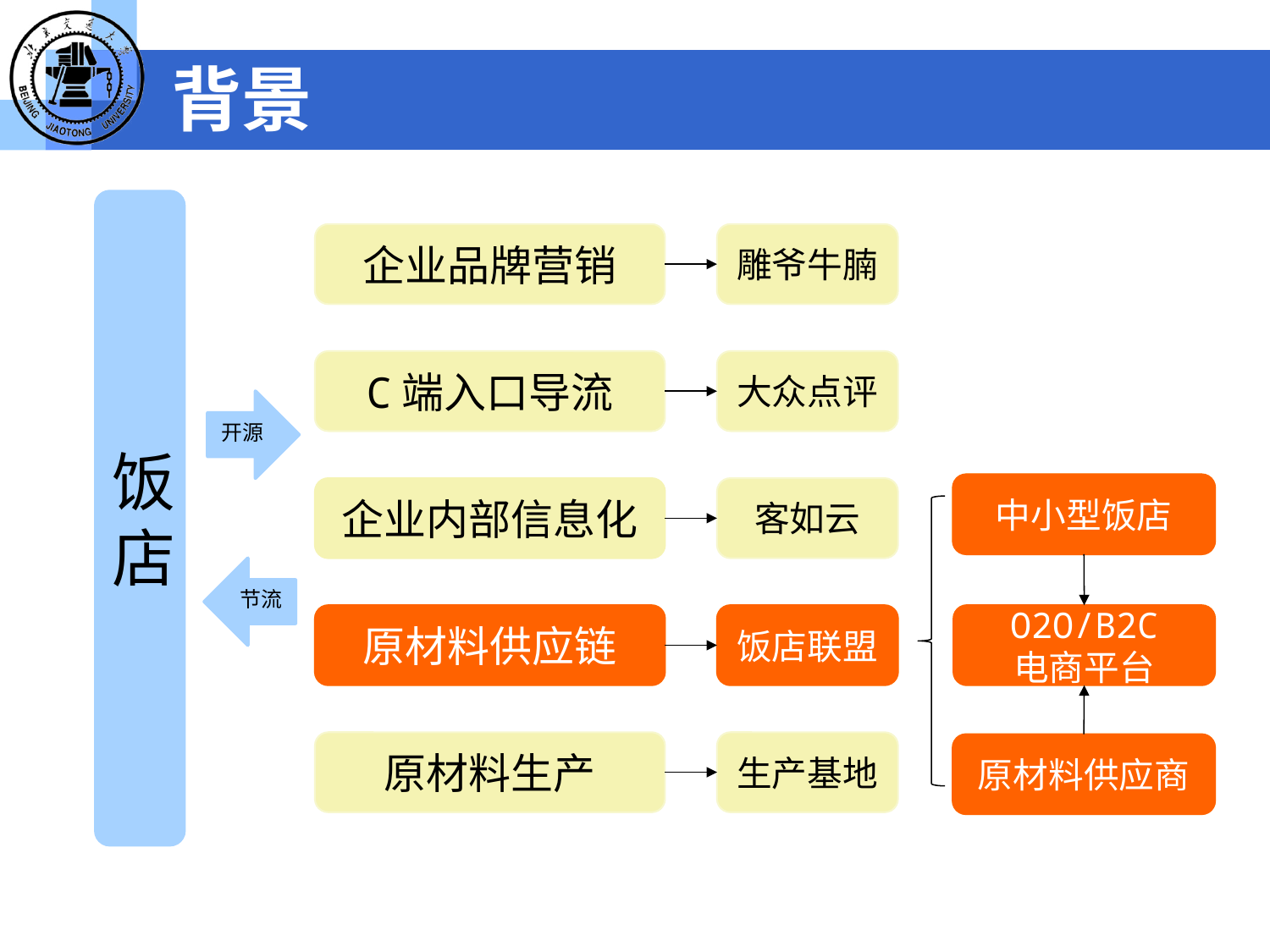

# 背景
饭店
企业品牌营销
雕爷牛腩
C端入口导流
大众点评
开源
中小型饭店
中小型饭店
企业内部信息化
客如云

节流
原材料供应链
原材料供应链
饭店联盟
饭店联盟
O2O/B2C
电商平台
O2O/B2C
电商平台
原材料生产
生产基地
原材料供应商
原材料供应商